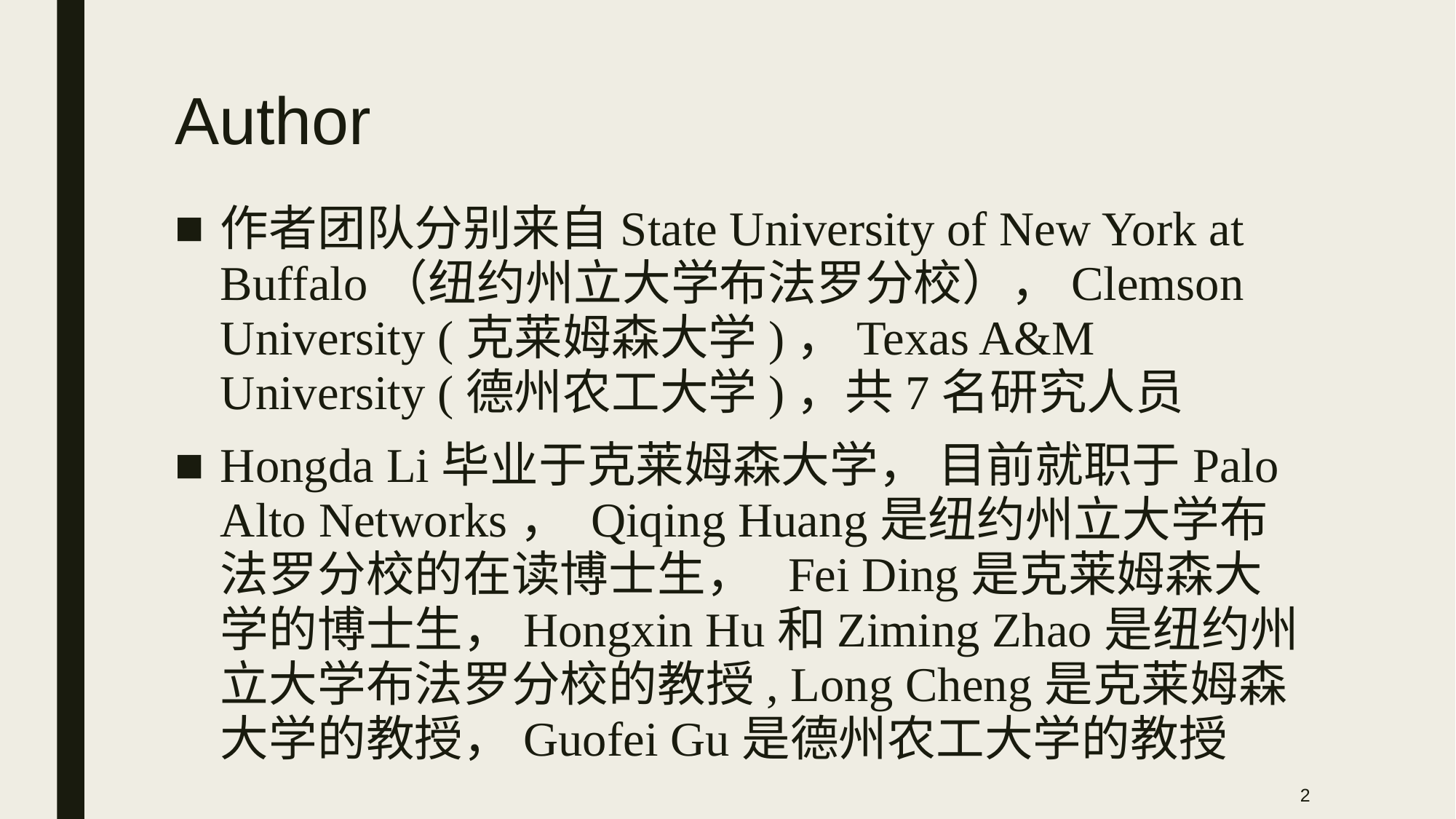

# Author
作者团队分别来自State University of New York at Buffalo（纽约州立大学布法罗分校），Clemson University (克莱姆森大学)，Texas A&M University (德州农工大学)，共7名研究人员
Hongda Li毕业于克莱姆森大学， 目前就职于Palo Alto Networks， Qiqing Huang是纽约州立大学布法罗分校的在读博士生，  Fei Ding是克莱姆森大学的博士生，Hongxin Hu和Ziming Zhao是纽约州立大学布法罗分校的教授, Long Cheng是克莱姆森大学的教授，Guofei Gu是德州农工大学的教授
2